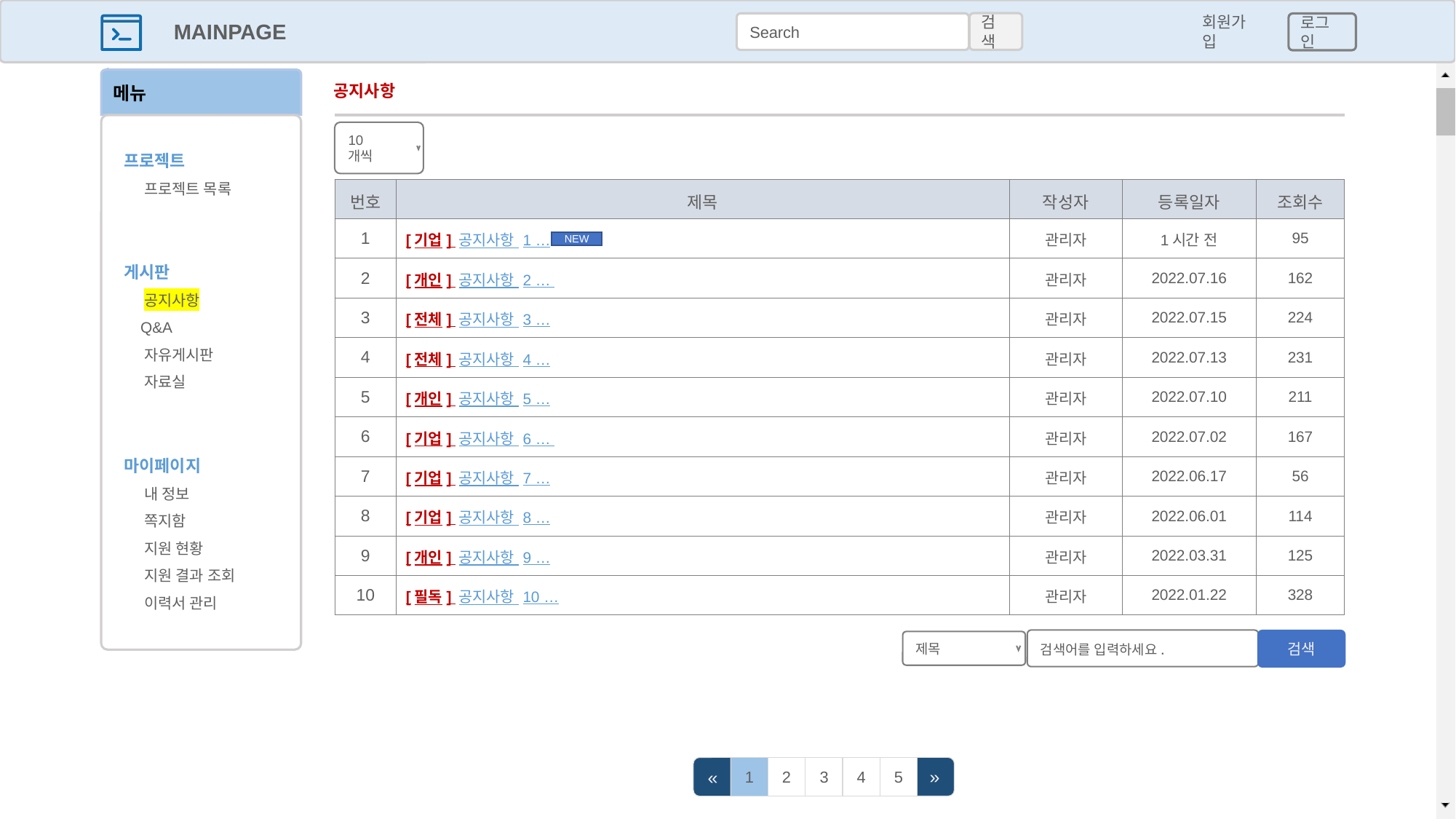

MAINPAGE
검색
Search
회원가입
로그인

메뉴

공지사항

프로젝트
    프로젝트 목록

게시판
    공지사항
    Q&A
    자유게시판
    자료실

마이페이지
    내 정보
    쪽지함
    지원 현황
    지원 결과 조회
    이력서 관리

10개씩

| 번호 | 제목 | 작성자 | 등록일자 | 조회수 |
| --- | --- | --- | --- | --- |
| 1 | [기업] 공지사항 1 … | 관리자 | 1시간 전 | 95 |
| 2 | [개인] 공지사항 2 … | 관리자 | 2022.07.16 | 162 |
| 3 | [전체] 공지사항 3 … | 관리자 | 2022.07.15 | 224 |
| 4 | [전체] 공지사항 4 … | 관리자 | 2022.07.13 | 231 |
| 5 | [개인] 공지사항 5 … | 관리자 | 2022.07.10 | 211 |
| 6 | [기업] 공지사항 6 … | 관리자 | 2022.07.02 | 167 |
| 7 | [기업] 공지사항 7 … | 관리자 | 2022.06.17 | 56 |
| 8 | [기업] 공지사항 8 … | 관리자 | 2022.06.01 | 114 |
| 9 | [개인] 공지사항 9 … | 관리자 | 2022.03.31 | 125 |
| 10 | [필독] 공지사항 10 … | 관리자 | 2022.01.22 | 328 |
NEW
검색어를 입력하세요.
검색
제목

1
2
3
4
5
«
»